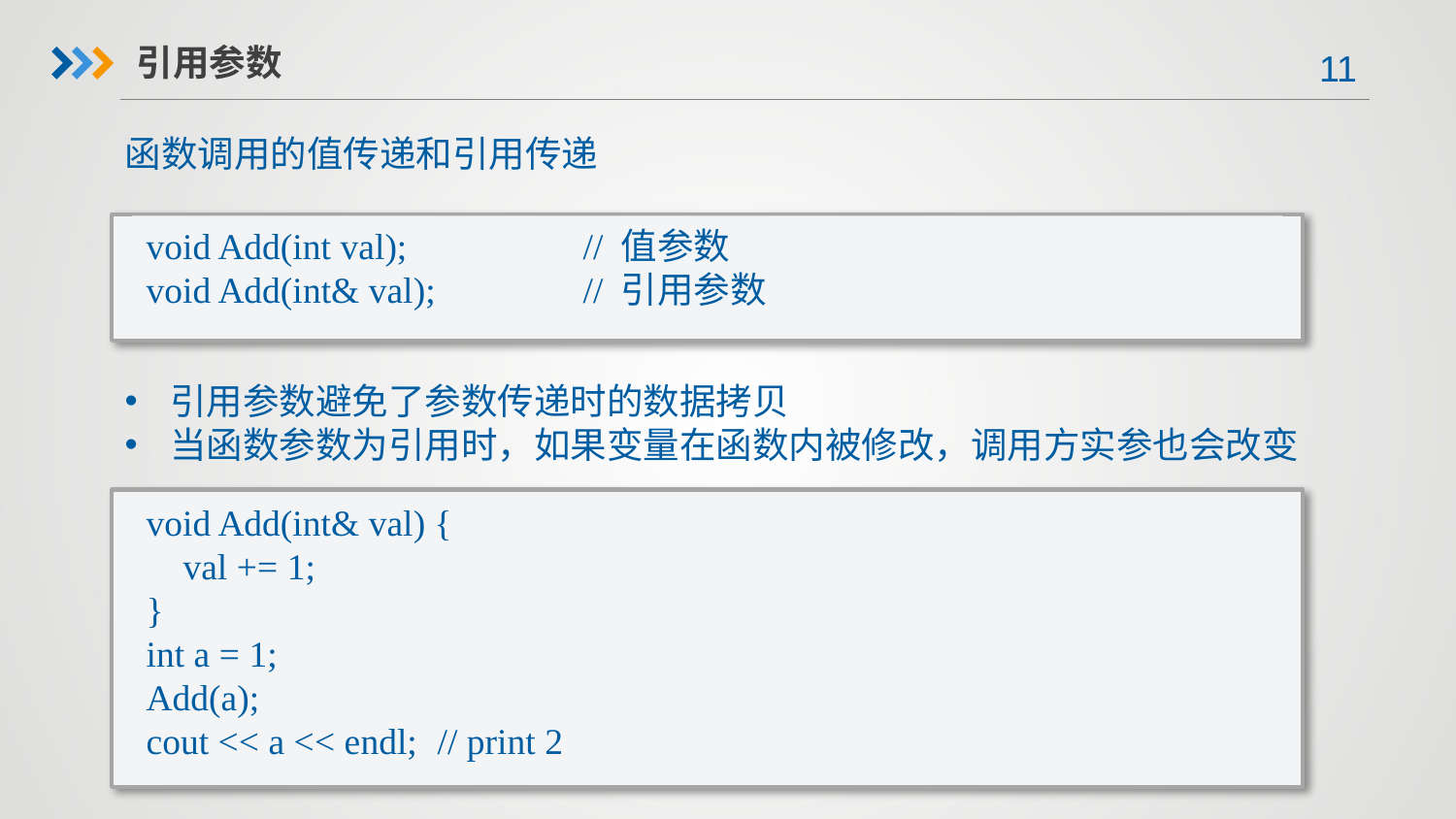

引用参数
函数调用的值传递和引用传递

void Add(int val);		// 值参数
void Add(int& val);		// 引用参数
引用参数避免了参数传递时的数据拷贝
当函数参数为引用时，如果变量在函数内被修改，调用方实参也会改变

void Add(int& val) {
    val += 1;
}
int a = 1;
Add(a);
cout << a << endl;	// print 2